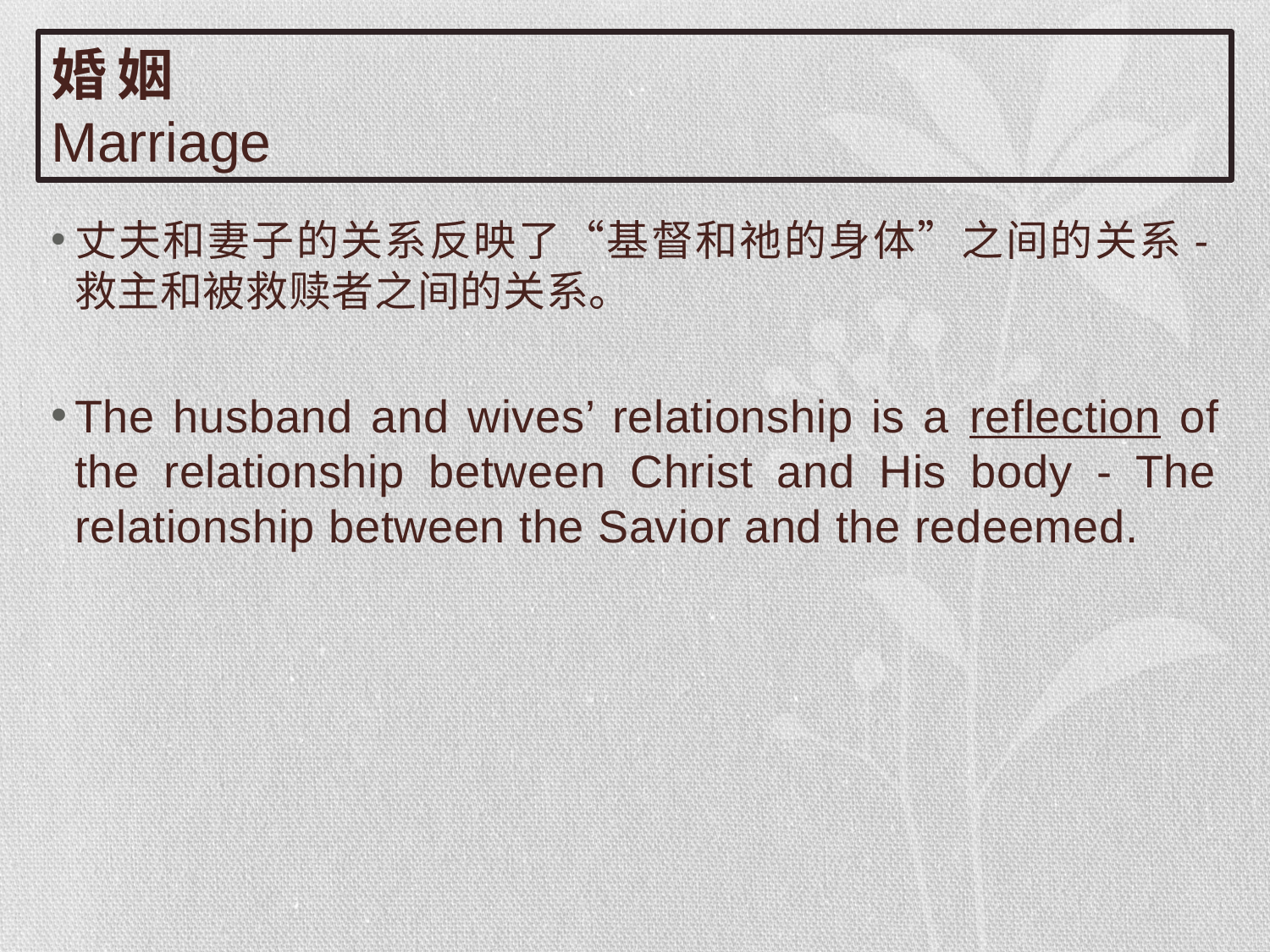

# 婚姻 Marriage
丈夫和妻子的关系反映了“基督和祂的身体”之间的关系-救主和被救赎者之间的关系。

The husband and wives’ relationship is a reflection of the relationship between Christ and His body - The relationship between the Savior and the redeemed.